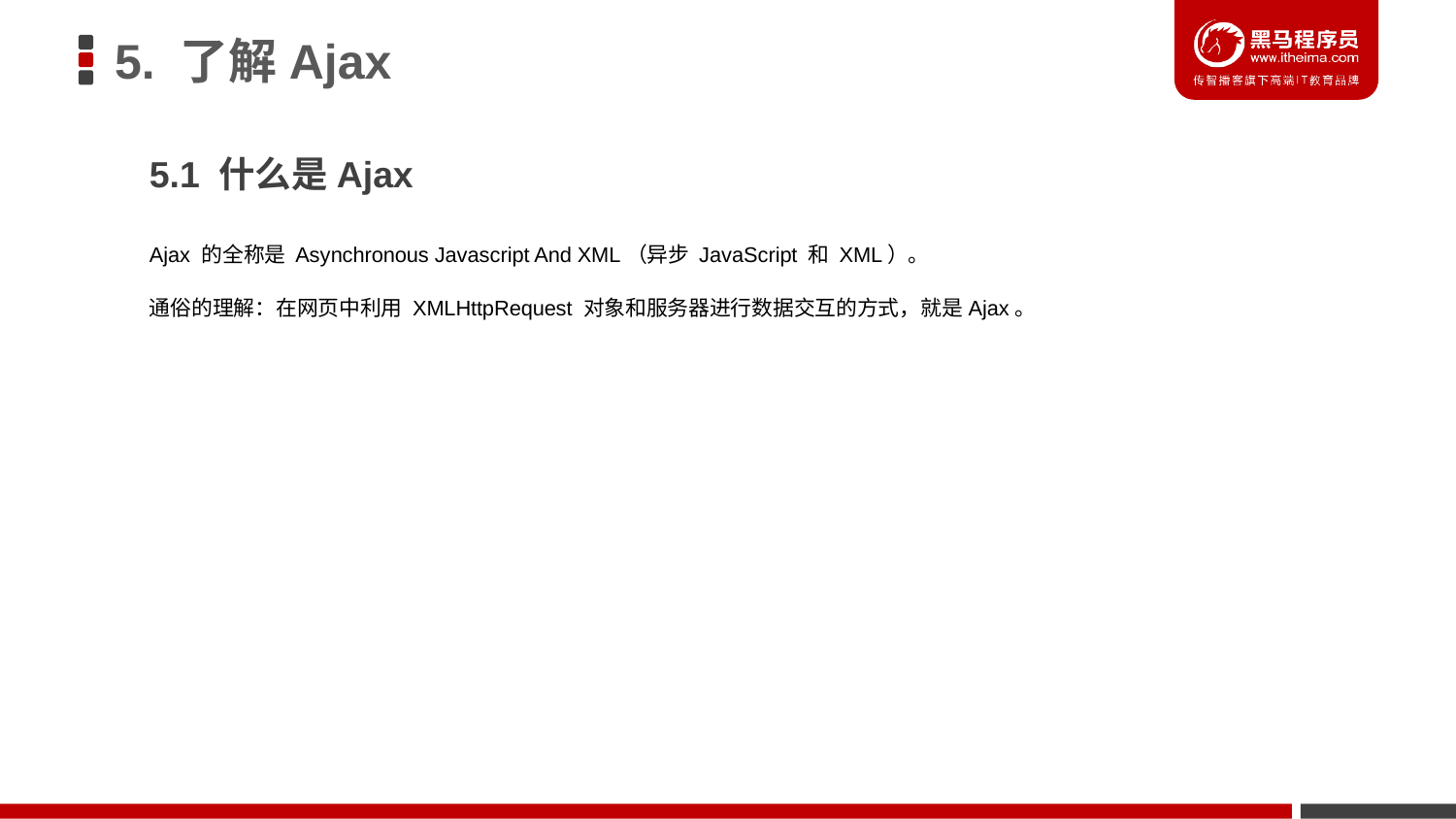

# 5. 了解Ajax
5.1 什么是Ajax
Ajax 的全称是 Asynchronous Javascript And XML（异步 JavaScript 和 XML）。
通俗的理解：在网页中利用 XMLHttpRequest 对象和服务器进行数据交互的方式，就是Ajax。